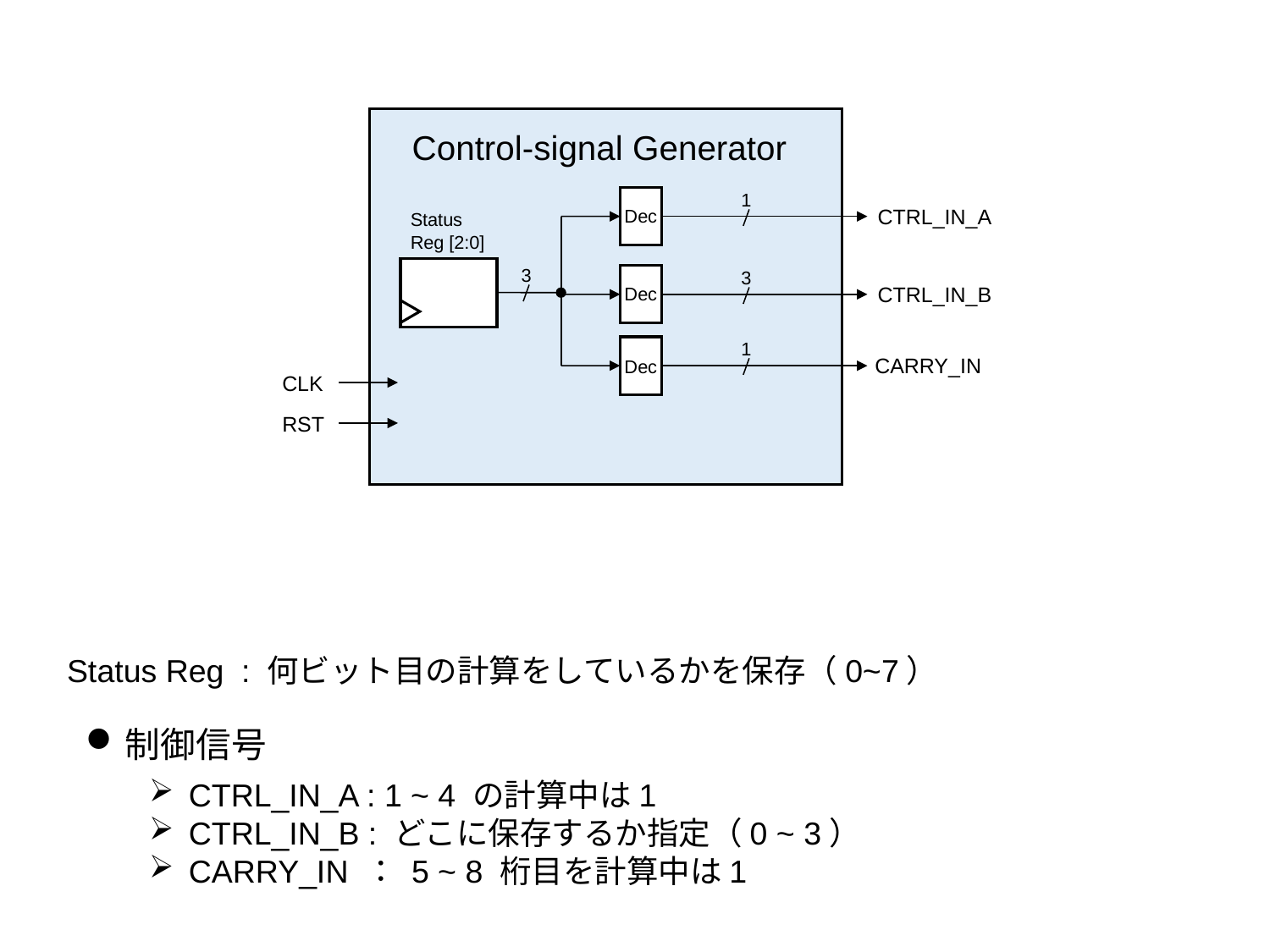

# Control-signal Generator
1

CTRL_IN_A
Dec
Status
Reg [2:0]
3

3

CTRL_IN_B
Dec

1

CARRY_IN
Dec
CLK
RST
Status Reg  : 何ビット目の計算をしているかを保存（0~7）
制御信号
CTRL_IN_A : 1 ~ 4 の計算中は1
CTRL_IN_B : どこに保存するか指定（0 ~ 3）
CARRY_IN ： 5 ~ 8 桁目を計算中は1